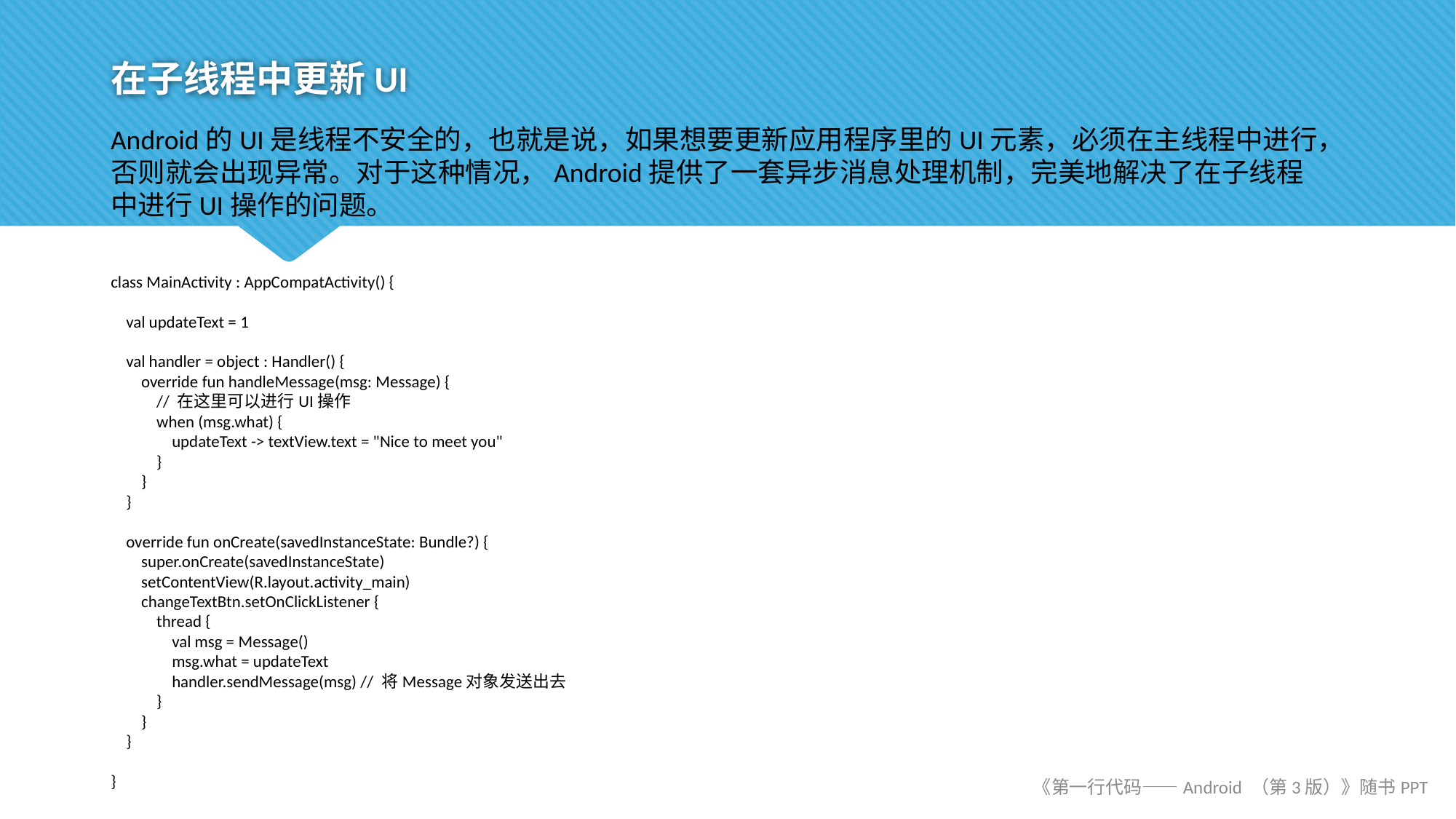

# 在子线程中更新UI
Android的UI是线程不安全的，也就是说，如果想要更新应用程序里的UI元素，必须在主线程中进行，否则就会出现异常。对于这种情况，Android提供了一套异步消息处理机制，完美地解决了在子线程中进行UI操作的问题。
class MainActivity : AppCompatActivity() {

    val updateText = 1

    val handler = object : Handler() {
        override fun handleMessage(msg: Message) {
            // 在这里可以进行UI操作
            when (msg.what) {
                updateText -> textView.text = "Nice to meet you"
            }
        }
    }

    override fun onCreate(savedInstanceState: Bundle?) {
        super.onCreate(savedInstanceState)
        setContentView(R.layout.activity_main)
        changeTextBtn.setOnClickListener {
            thread {
                val msg = Message()
                msg.what = updateText
                handler.sendMessage(msg) // 将Message对象发送出去
            }
        }
    }

}